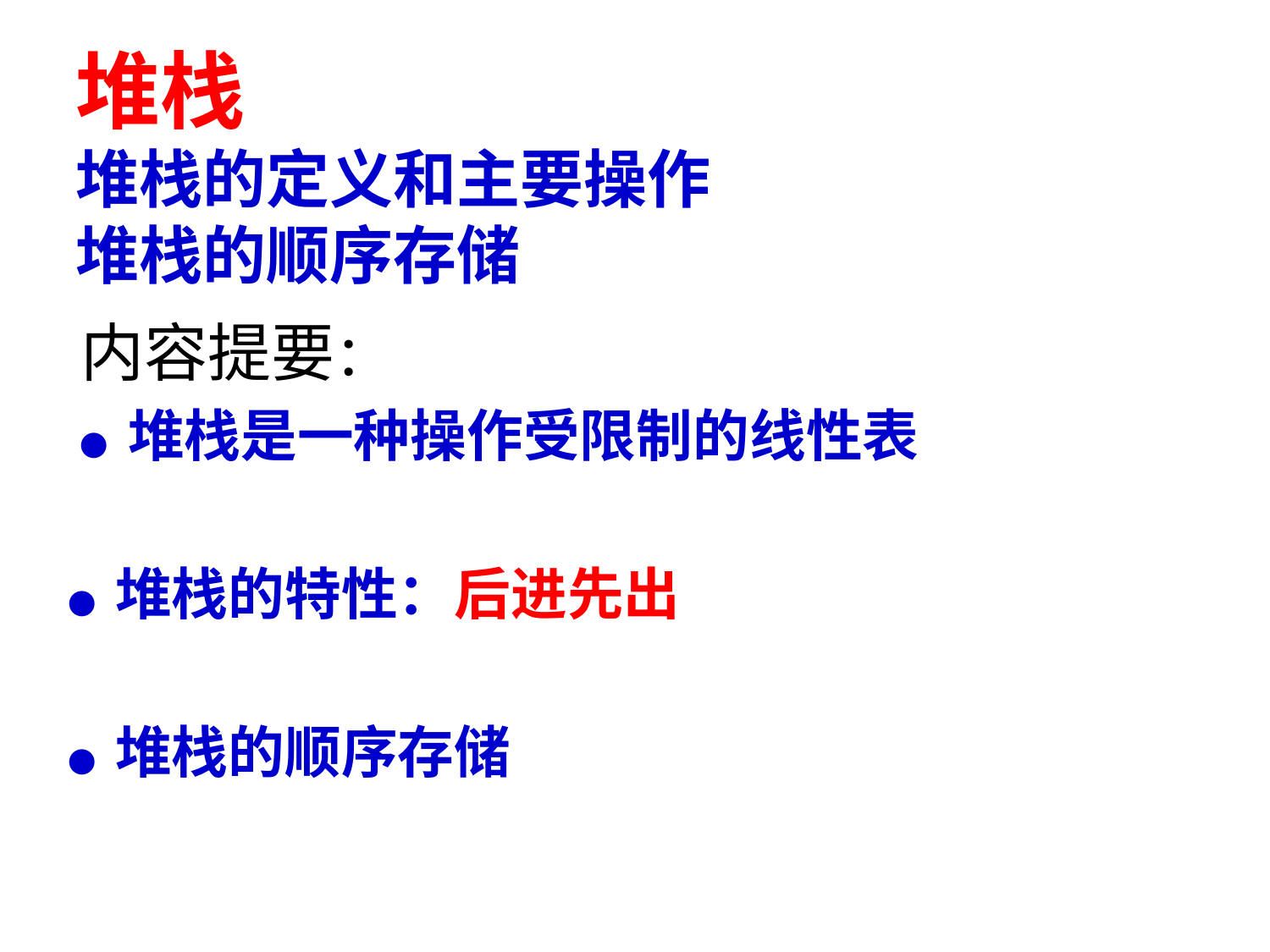

堆栈
堆栈的定义和主要操作
堆栈的顺序存储
 内容提要：
  ●  堆栈是一种操作受限制的线性表

 ●  堆栈的特性：后进先出

 ●  堆栈的顺序存储